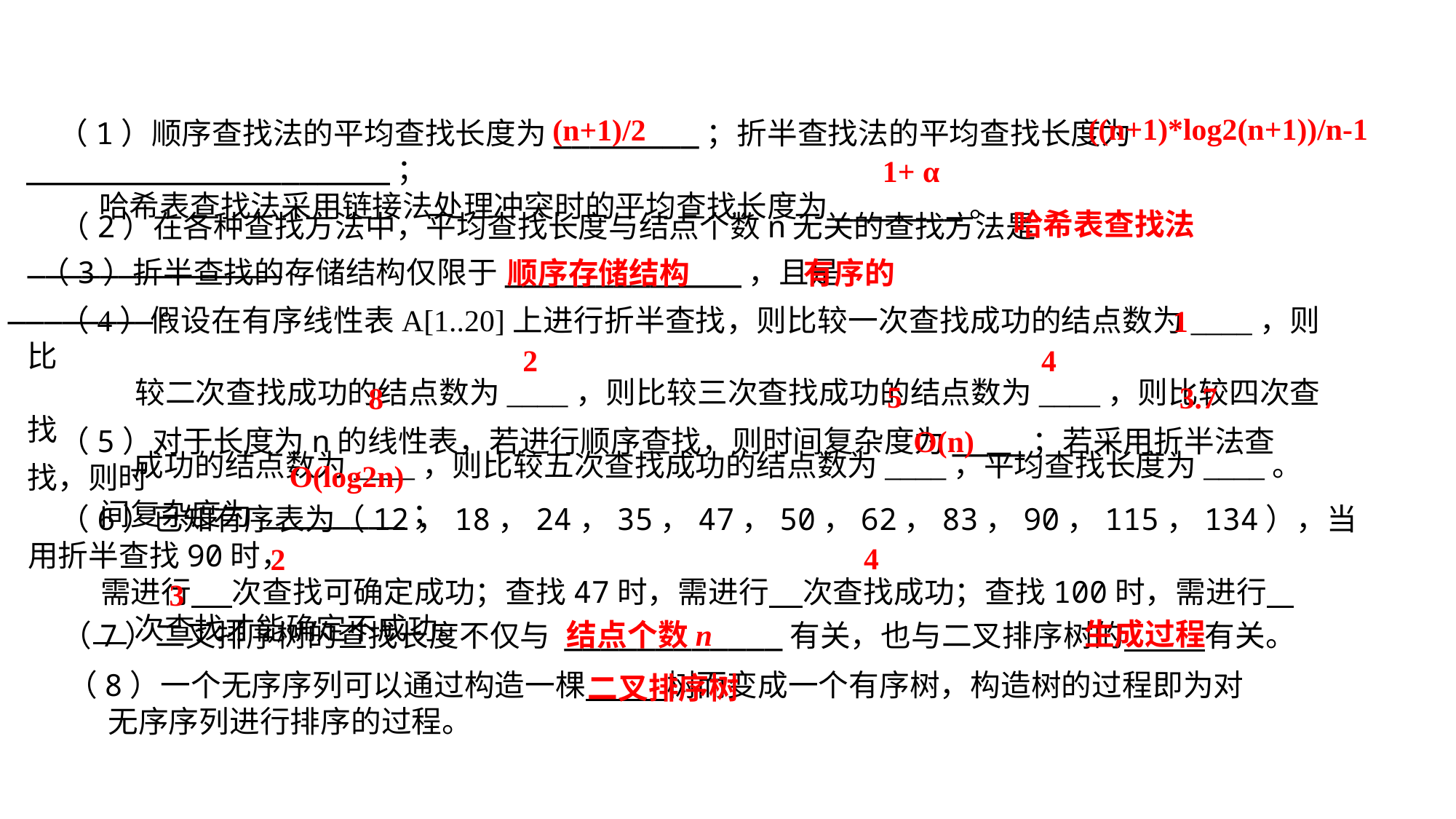

((n+1)*log2(n+1))/n-1
(n+1)/2
（1）顺序查找法的平均查找长度为________；折半查找法的平均查找长度为____________________；
     哈希表查找法采用链接法处理冲突时的平均查找长度为_______。
1+ α
哈希表查找法
（2）在各种查找方法中，平均查找长度与结点个数n无关的查找方法是______________。
（3）折半查找的存储结构仅限于_____________，且是________。
顺序存储结构
有序的
（4）假设在有序线性表A[1..20]上进行折半查找，则比较一次查找成功的结点数为____，则比
          较二次查找成功的结点数为____，则比较三次查找成功的结点数为____，则比较四次查找
          成功的结点数为____，则比较五次查找成功的结点数为____，平均查找长度为____。
1
2
4
5
3.7
8
（5）对于长度为n的线性表，若进行顺序查找，则时间复杂度为____；若采用折半法查找，则时
     间复杂度为________；
 O(n)
O(log2n)
（6）已知有序表为（12，18，24，35，47，50，62，83，90，115，134），当用折半查找90时，
     需进行      次查找可确定成功；查找47时，需进行     次查找成功；查找100时，需进行
          次查找才能确定不成功。
4
2
3
生成过程
结点个数n
（7）二叉排序树的查找长度不仅与 ____________有关，也与二叉排序树的            有关。
（8）一个无序序列可以通过构造一棵            树而变成一个有序树，构造树的过程即为对
     无序序列进行排序的过程。
二叉排序树